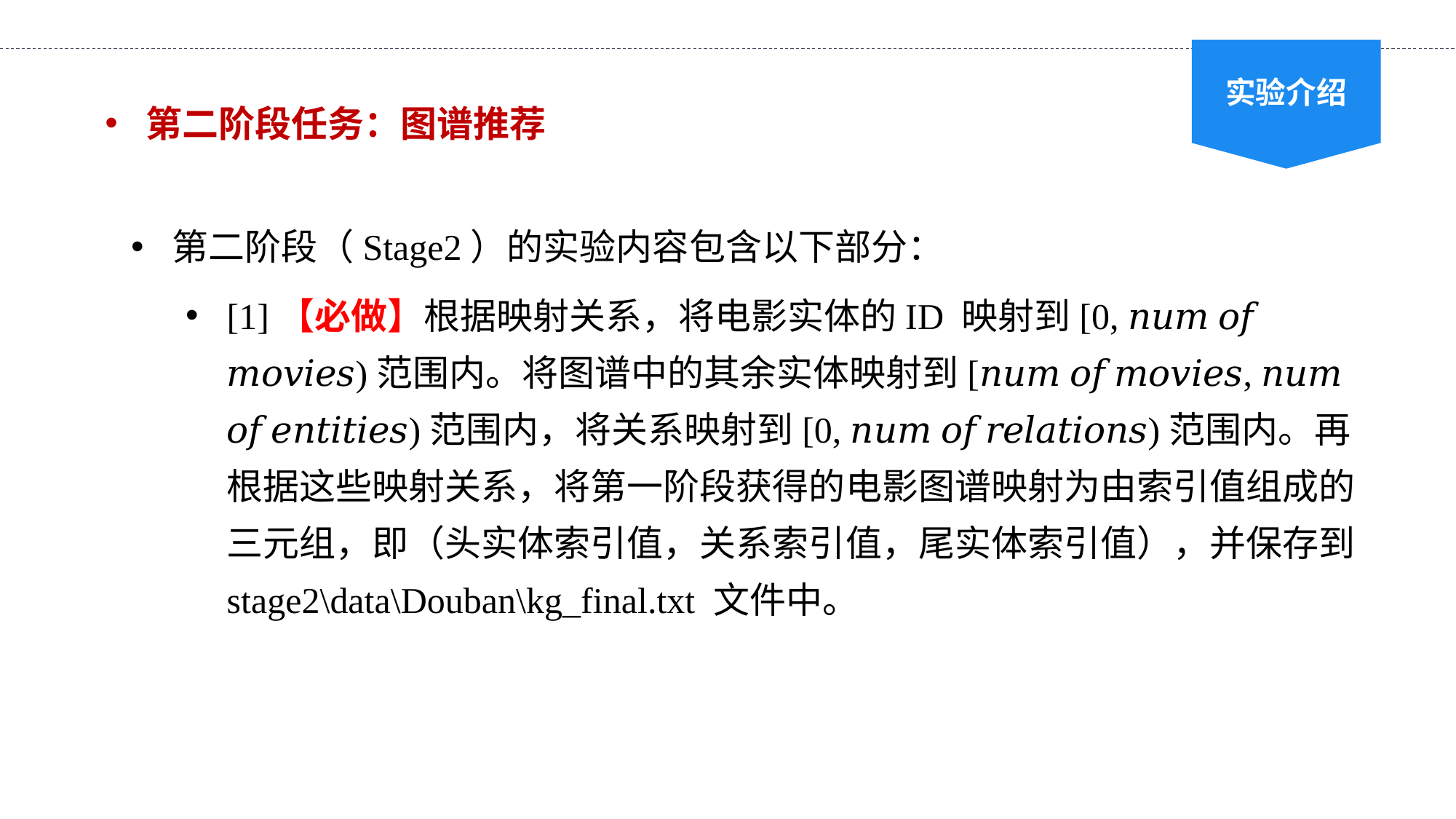

实验介绍
第二阶段任务：图谱推荐
第二阶段（Stage2）的实验内容包含以下部分：
[1]【必做】根据映射关系，将电影实体的ID 映射到[0, 𝑛𝑢𝑚 𝑜𝑓 𝑚𝑜𝑣𝑖𝑒𝑠)范围内。将图谱中的其余实体映射到[𝑛𝑢𝑚 𝑜𝑓 𝑚𝑜𝑣𝑖𝑒𝑠, 𝑛𝑢𝑚 𝑜𝑓 𝑒𝑛𝑡𝑖𝑡𝑖𝑒𝑠)范围内，将关系映射到[0, 𝑛𝑢𝑚 𝑜𝑓 𝑟𝑒𝑙𝑎𝑡𝑖𝑜𝑛𝑠)范围内。再根据这些映射关系，将第一阶段获得的电影图谱映射为由索引值组成的三元组，即（头实体索引值，关系索引值，尾实体索引值），并保存到 stage2\data\Douban\kg_final.txt 文件中。